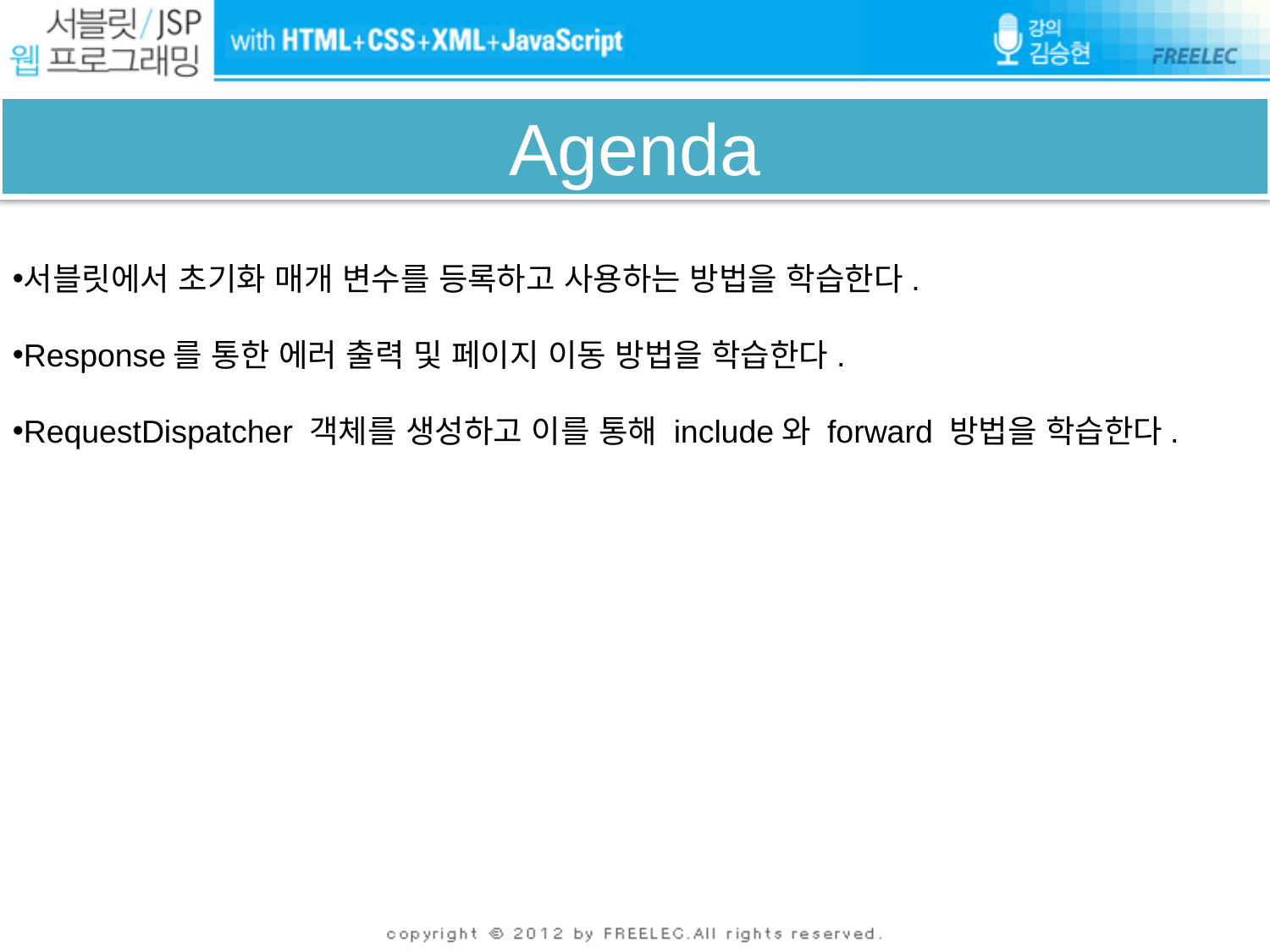

# Agenda
서블릿에서 초기화 매개 변수를 등록하고 사용하는 방법을 학습한다.

Response를 통한 에러 출력 및 페이지 이동 방법을 학습한다.

RequestDispatcher 객체를 생성하고 이를 통해 include와 forward 방법을 학습한다.